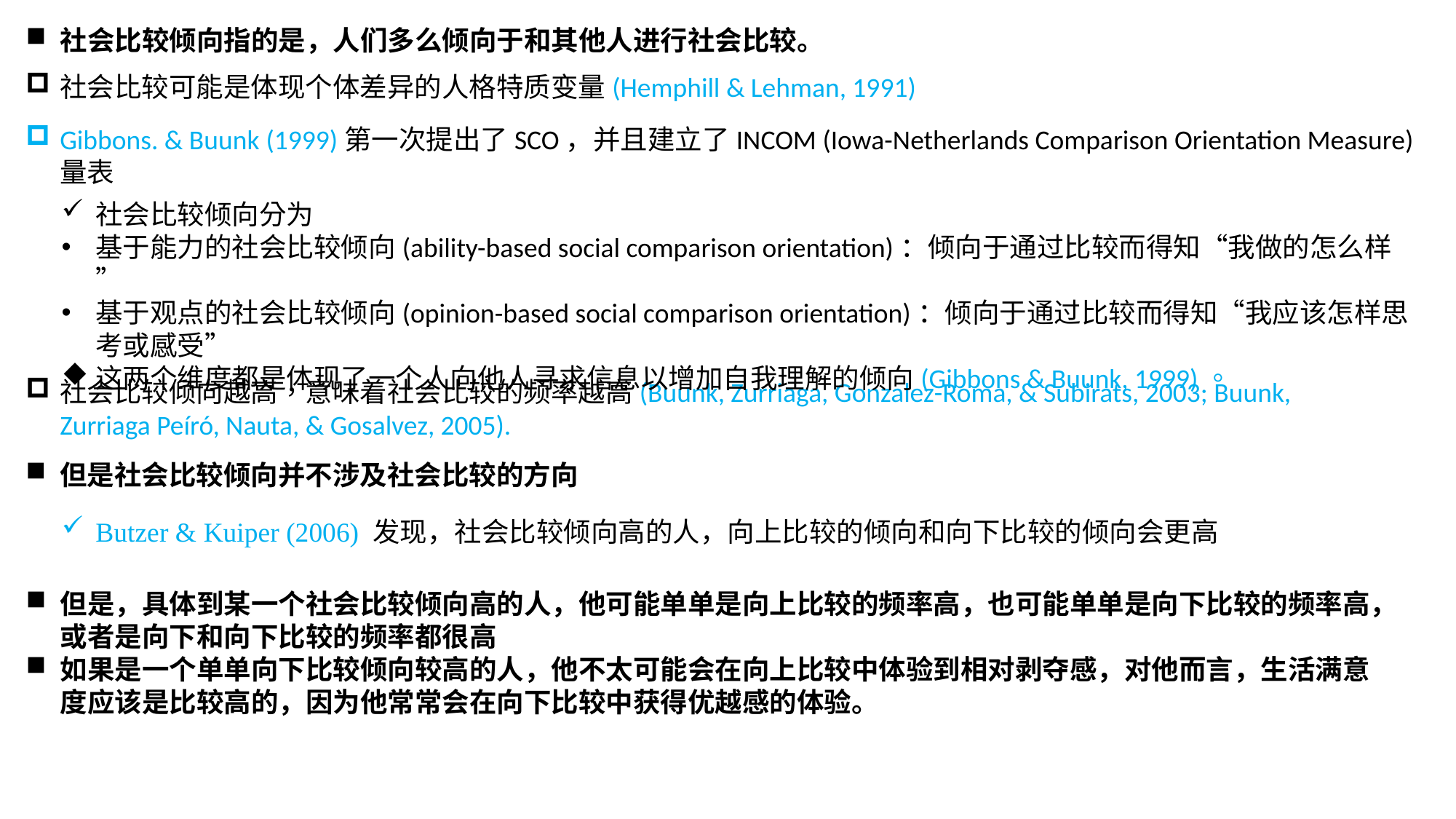

社会比较倾向指的是，人们多么倾向于和其他人进行社会比较。
社会比较可能是体现个体差异的人格特质变量(Hemphill & Lehman, 1991)
Gibbons. & Buunk (1999)第一次提出了SCO，并且建立了INCOM (Iowa-Netherlands Comparison Orientation Measure) 量表
社会比较倾向分为
基于能力的社会比较倾向(ability-based social comparison orientation)：倾向于通过比较而得知“我做的怎么样”
基于观点的社会比较倾向(opinion-based social comparison orientation)：倾向于通过比较而得知“我应该怎样思考或感受”
这两个维度都是体现了一个人向他人寻求信息以增加自我理解的倾向(Gibbons & Buunk, 1999)。
社会比较倾向越高，意味着社会比较的频率越高(Buunk, Zurriaga, Gonzalez-Roma, & Subirats, 2003; Buunk, Zurriaga Peíró, Nauta, & Gosalvez, 2005).
但是社会比较倾向并不涉及社会比较的方向
Butzer & Kuiper (2006) 发现，社会比较倾向高的人，向上比较的倾向和向下比较的倾向会更高
但是，具体到某一个社会比较倾向高的人，他可能单单是向上比较的频率高，也可能单单是向下比较的频率高，或者是向下和向下比较的频率都很高
如果是一个单单向下比较倾向较高的人，他不太可能会在向上比较中体验到相对剥夺感，对他而言，生活满意度应该是比较高的，因为他常常会在向下比较中获得优越感的体验。